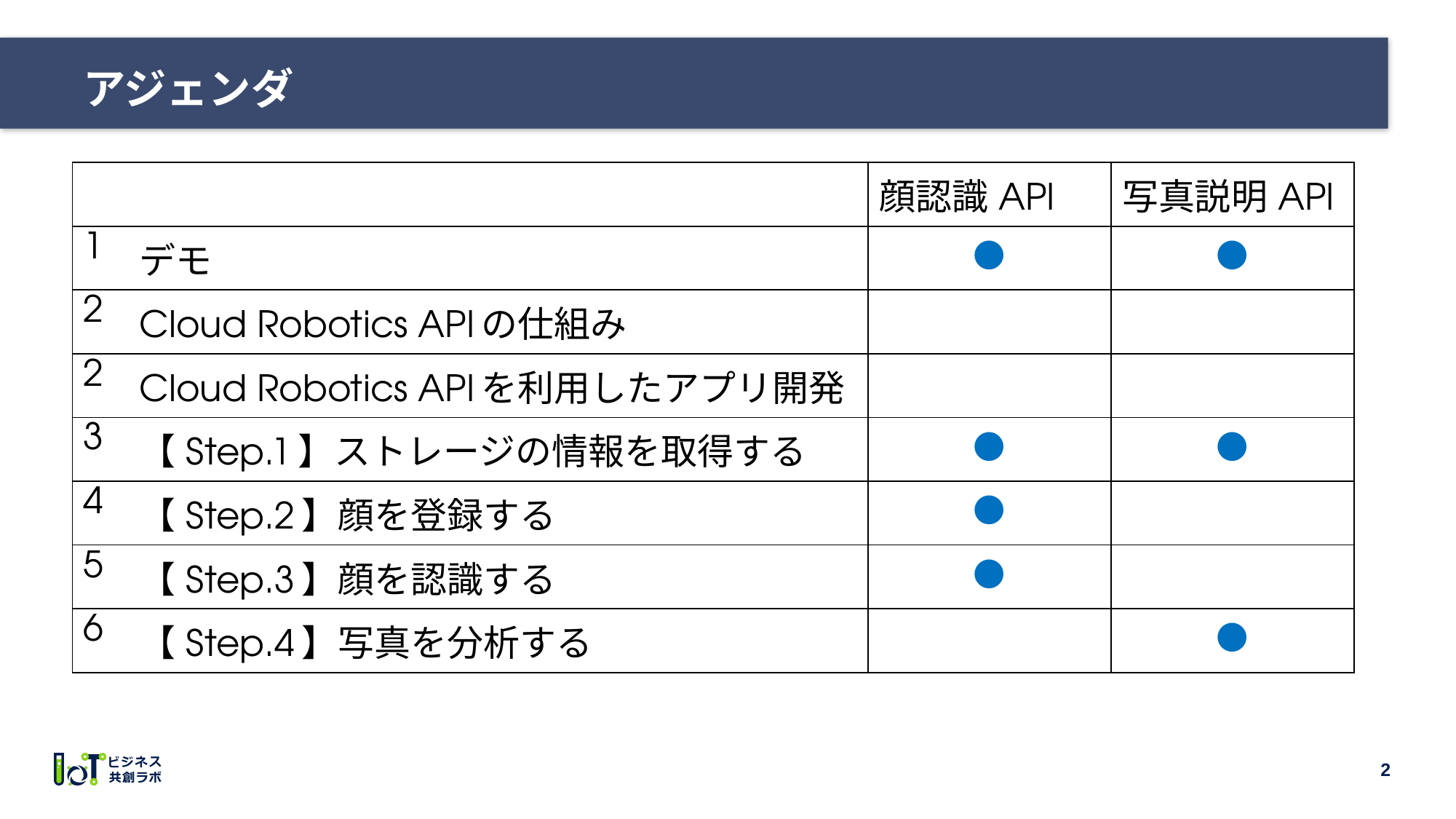

# アジェンダ
|  |  | 顔認識API | 写真説明API |
| --- | --- | --- | --- |
| 1 | デモ | ● | ● |
| 2 | Cloud Robotics APIの仕組み |  |  |
| 2 | Cloud Robotics APIを利用したアプリ開発 |  |  |
| 3 | 【Step.1】ストレージの情報を取得する | ● | ● |
| 4 | 【Step.2】顔を登録する | ● |  |
| 5 | 【Step.3】顔を認識する | ● |  |
| 6 | 【Step.4】写真を分析する |  | ● |